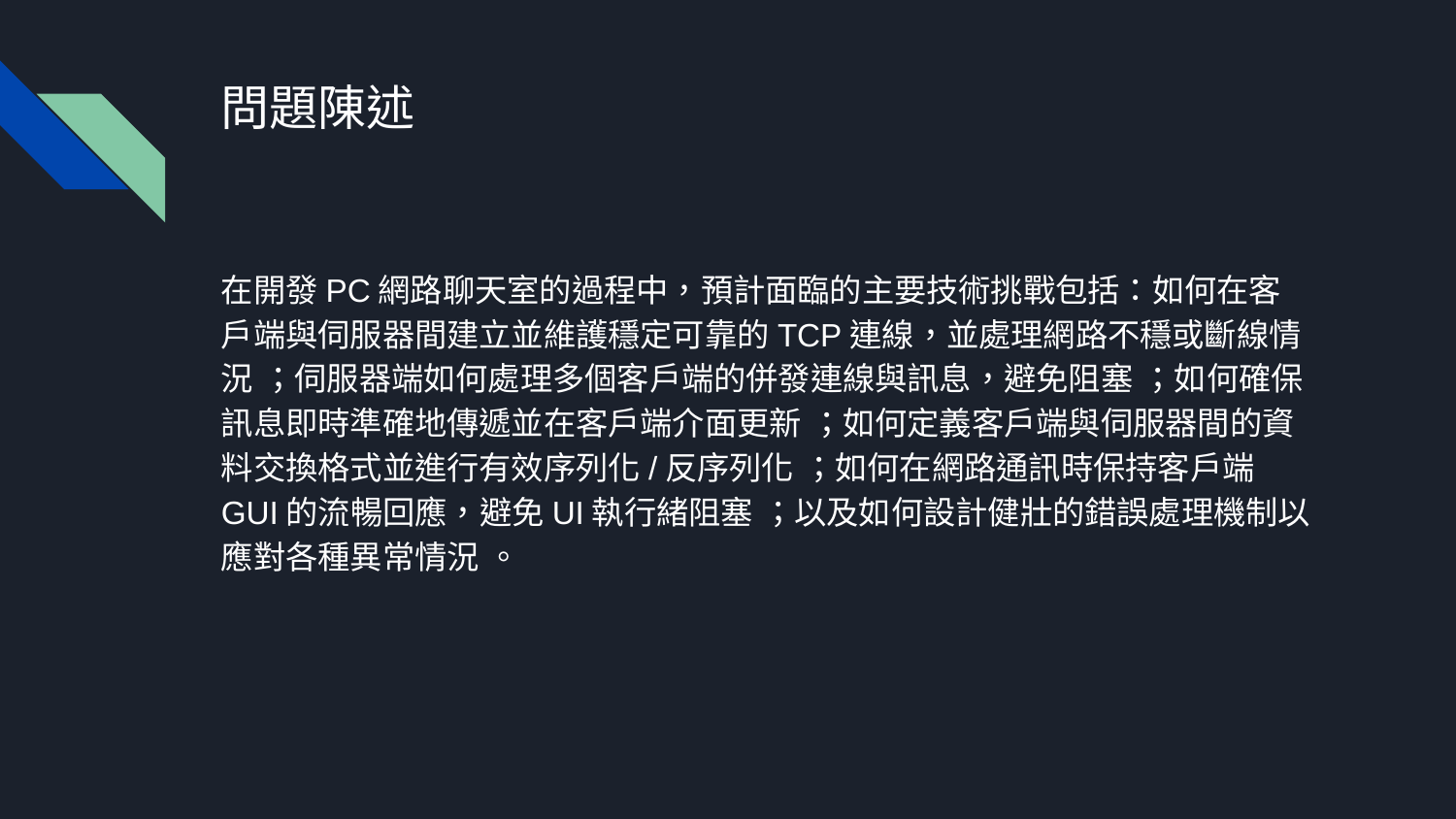

# 問題陳述

在開發PC網路聊天室的過程中，預計面臨的主要技術挑戰包括：如何在客戶端與伺服器間建立並維護穩定可靠的TCP連線，並處理網路不穩或斷線情況 ；伺服器端如何處理多個客戶端的併發連線與訊息，避免阻塞 ；如何確保訊息即時準確地傳遞並在客戶端介面更新 ；如何定義客戶端與伺服器間的資料交換格式並進行有效序列化/反序列化 ；如何在網路通訊時保持客戶端GUI的流暢回應，避免UI執行緒阻塞 ；以及如何設計健壯的錯誤處理機制以應對各種異常情況 。